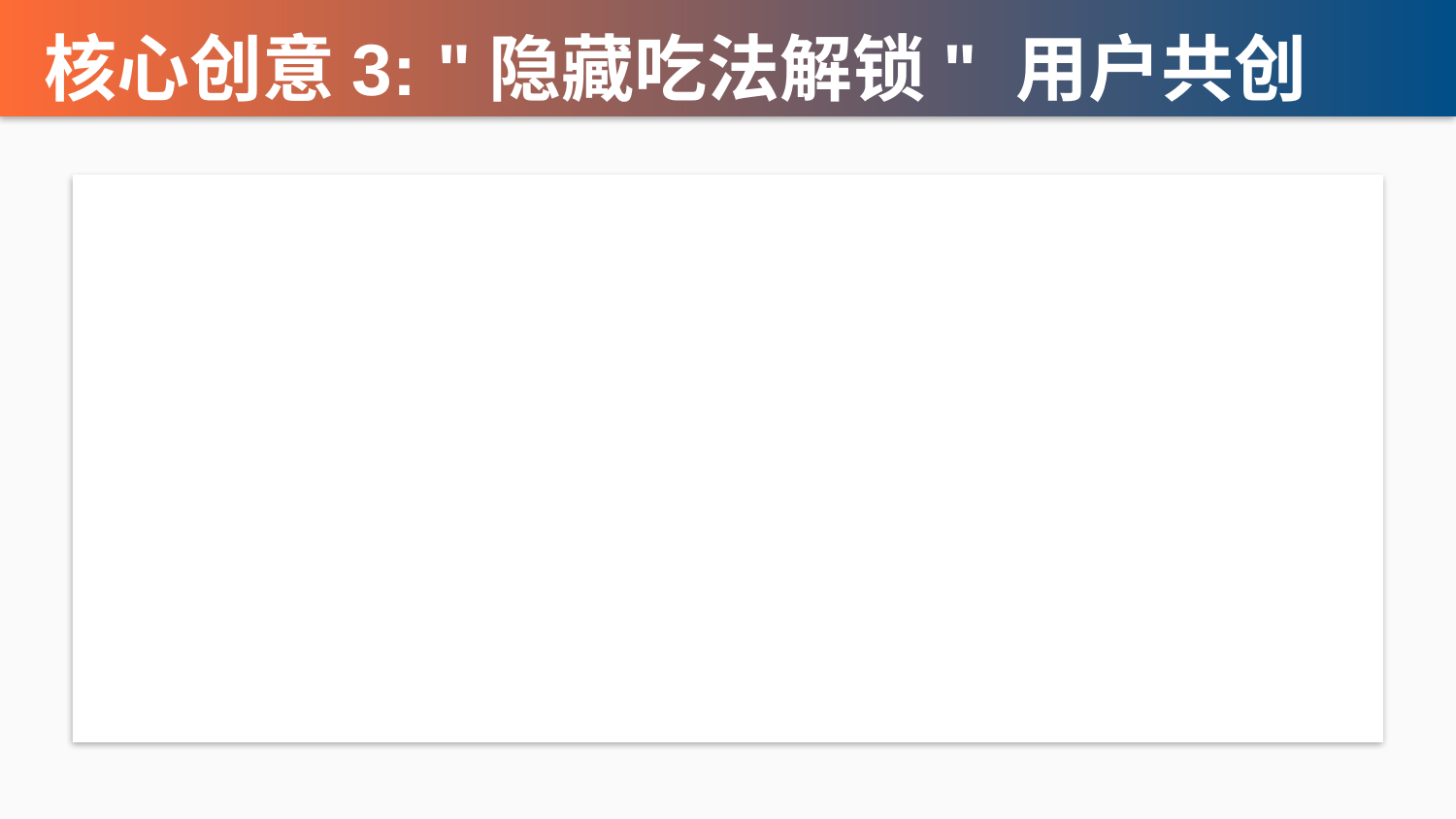

核心创意3: "隐藏吃法解锁" 用户共创

🎮 游戏化: 仿照游戏'隐藏菜单'概念,设计12种隐藏吃法
📱 小程序: 开发'米线炼金术'小程序,用户自由搭配配料
🏅 激励机制: 首个发现隐藏吃法用户,获得终身8折卡
📹 UGC产出: 用户分享创意吃法短视频,官方账号转发推荐
💡 案例参考: 喜茶'多肉葡萄'用户自创,官方采纳爆款